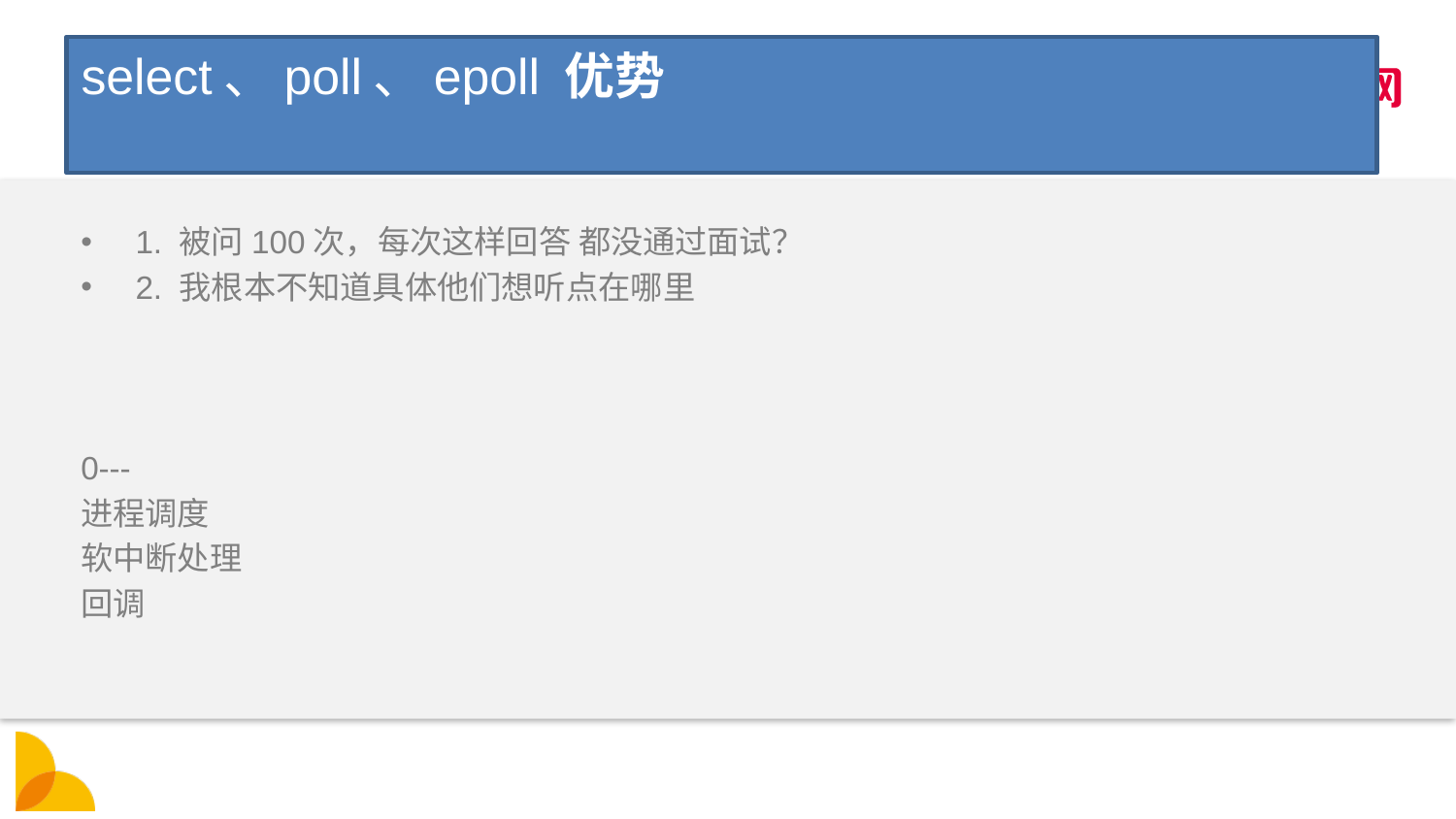

# select、poll、epoll 优势
1. 被问100次，每次这样回答 都没通过面试？
2. 我根本不知道具体他们想听点在哪里

0---
进程调度
软中断处理
回调